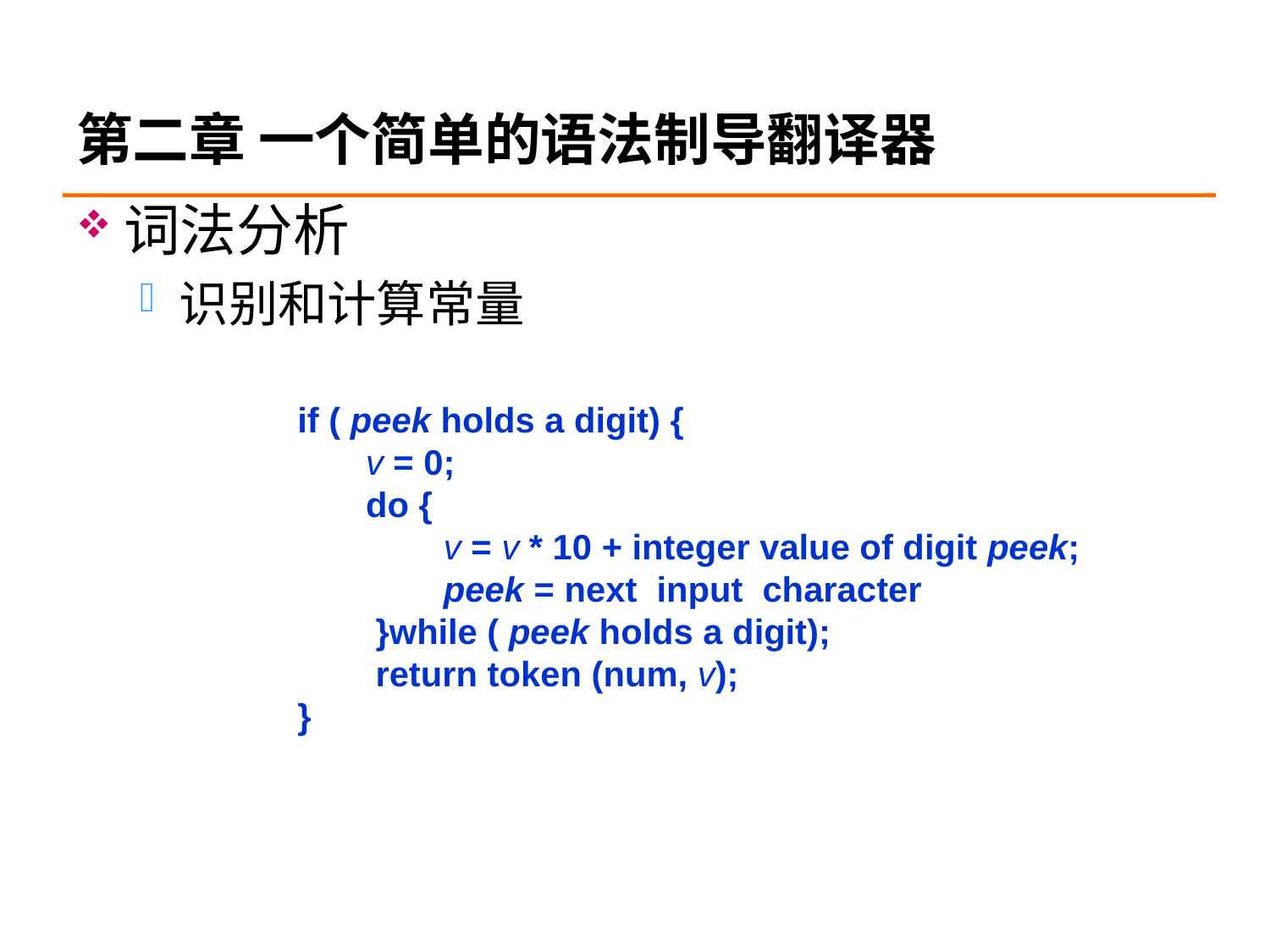

# 第二章 一个简单的语法制导翻译器
词法分析
识别和计算常量
if ( peek holds a digit) {
       v = 0;
       do {
               v = v * 10 + integer value of digit peek;
               peek = next  input  character
        }while ( peek holds a digit);
        return token (num, v);
}